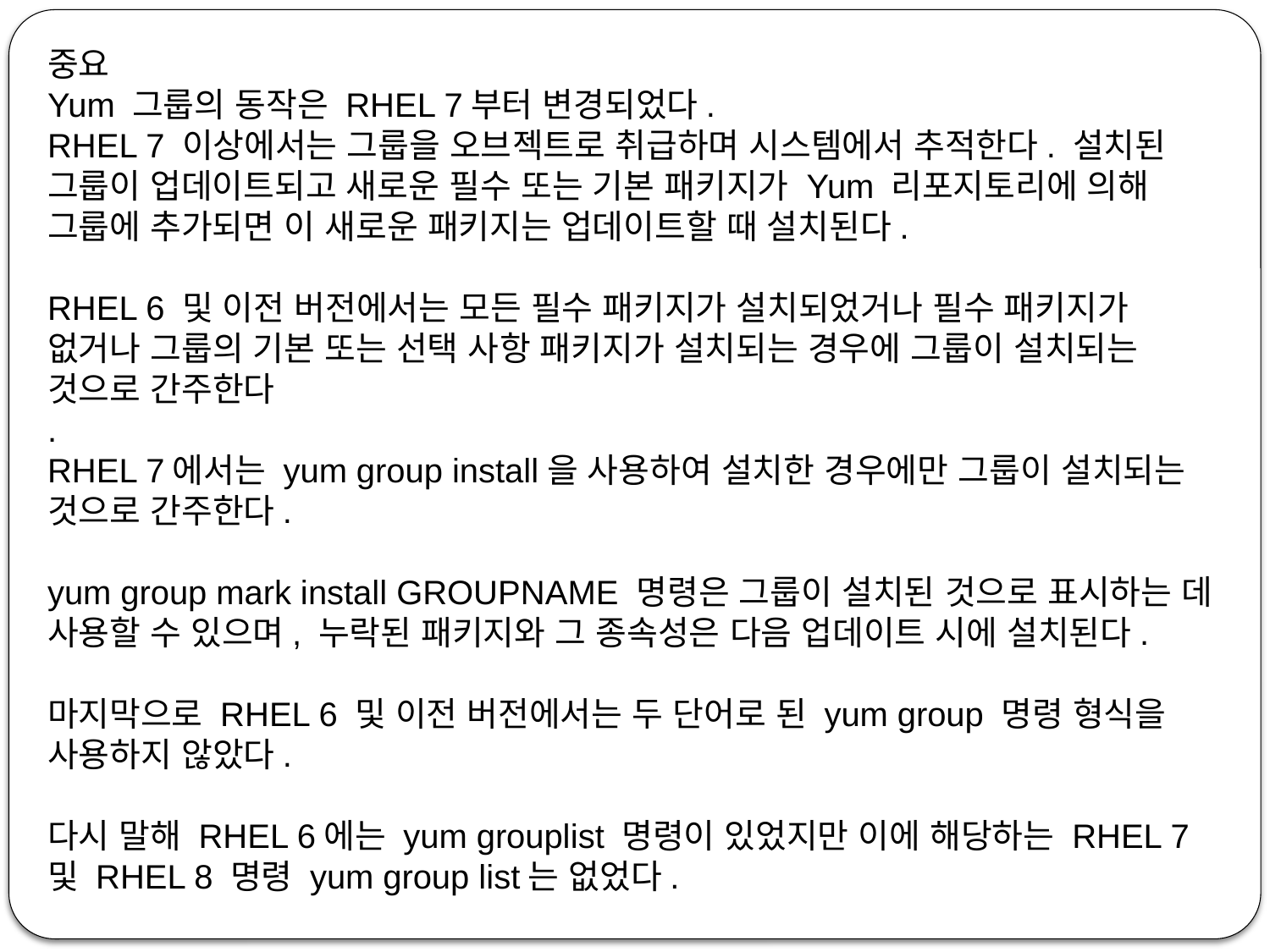

중요
Yum 그룹의 동작은 RHEL 7부터 변경되었다.
RHEL 7 이상에서는 그룹을 오브젝트로 취급하며 시스템에서 추적한다. 설치된 그룹이 업데이트되고 새로운 필수 또는 기본 패키지가 Yum 리포지토리에 의해 그룹에 추가되면 이 새로운 패키지는 업데이트할 때 설치된다.

RHEL 6 및 이전 버전에서는 모든 필수 패키지가 설치되었거나 필수 패키지가 없거나 그룹의 기본 또는 선택 사항 패키지가 설치되는 경우에 그룹이 설치되는 것으로 간주한다
.
RHEL 7에서는 yum group install을 사용하여 설치한 경우에만 그룹이 설치되는 것으로 간주한다.

yum group mark install GROUPNAME 명령은 그룹이 설치된 것으로 표시하는 데 사용할 수 있으며, 누락된 패키지와 그 종속성은 다음 업데이트 시에 설치된다.

마지막으로 RHEL 6 및 이전 버전에서는 두 단어로 된 yum group 명령 형식을 사용하지 않았다.

다시 말해 RHEL 6에는 yum grouplist 명령이 있었지만 이에 해당하는 RHEL 7 및 RHEL 8 명령 yum group list는 없었다.